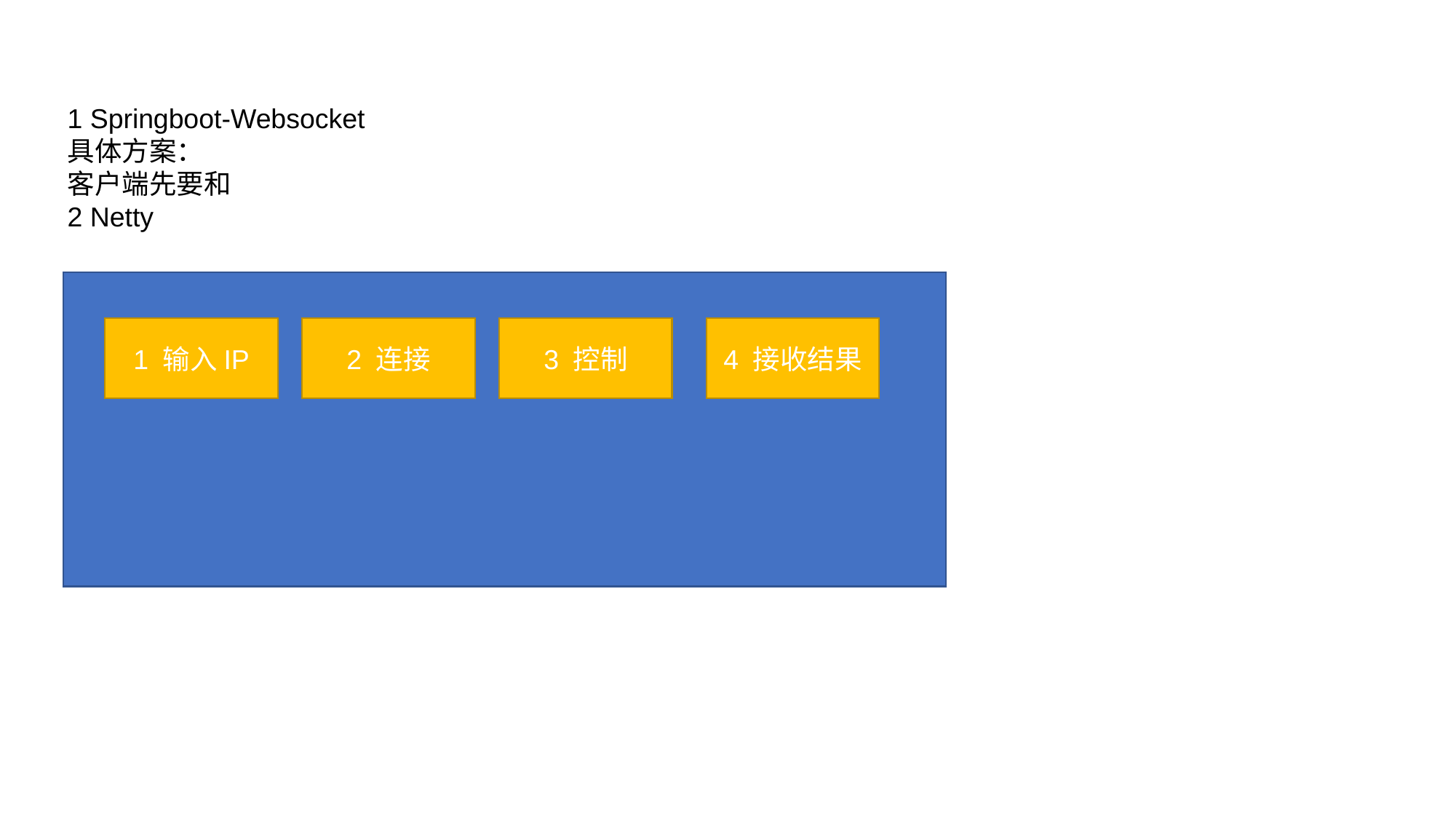

1 Springboot-Websocket
具体方案：
客户端先要和
2 Netty

3 控制
4 接收结果
1 输入IP
2 连接